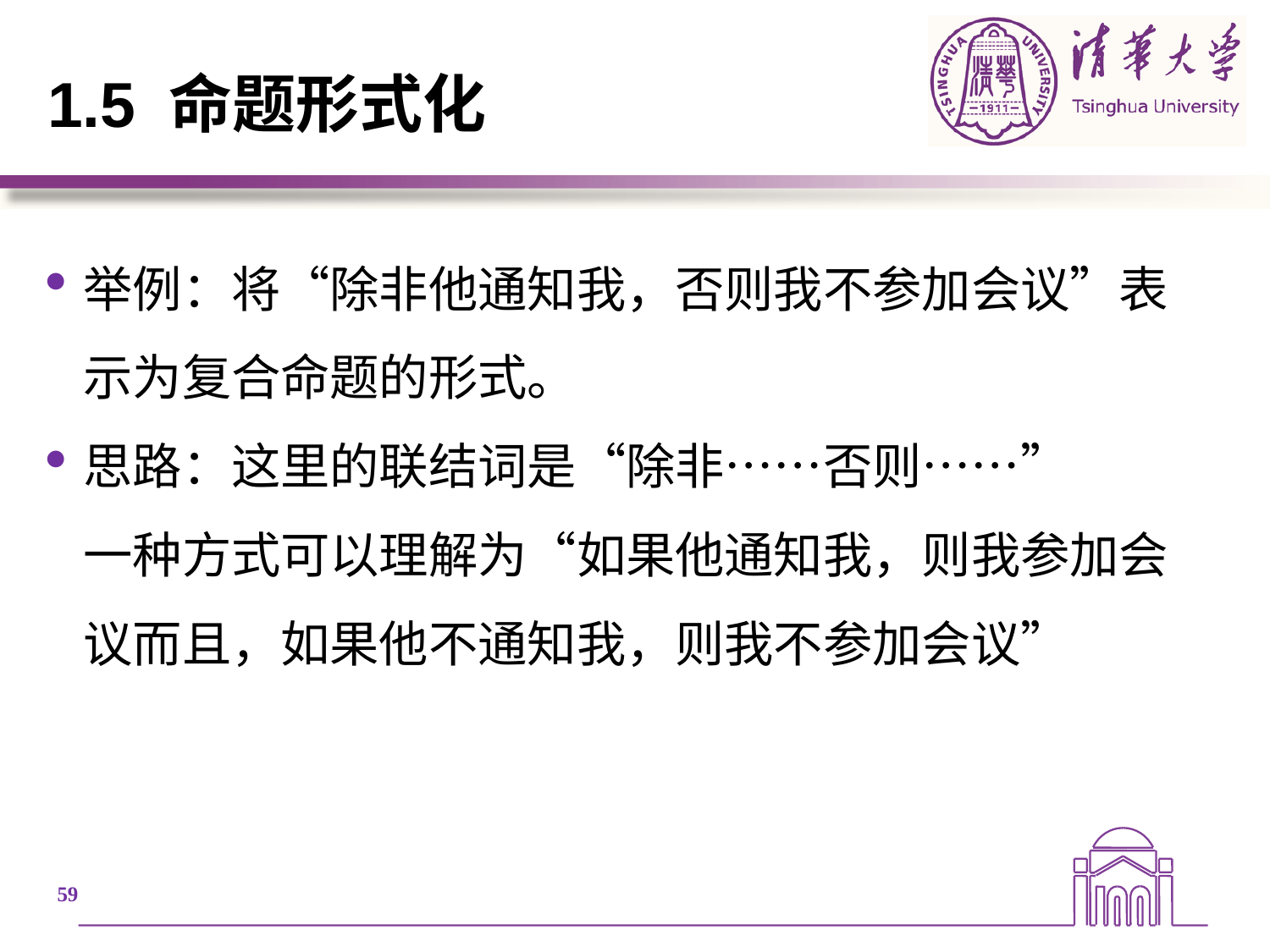

# 1.5 命题形式化
举例：将“除非他通知我，否则我不参加会议”表示为复合命题的形式。
思路：这里的联结词是“除非……否则……”
	一种方式可以理解为“如果他通知我，则我参加会议而且，如果他不通知我，则我不参加会议”